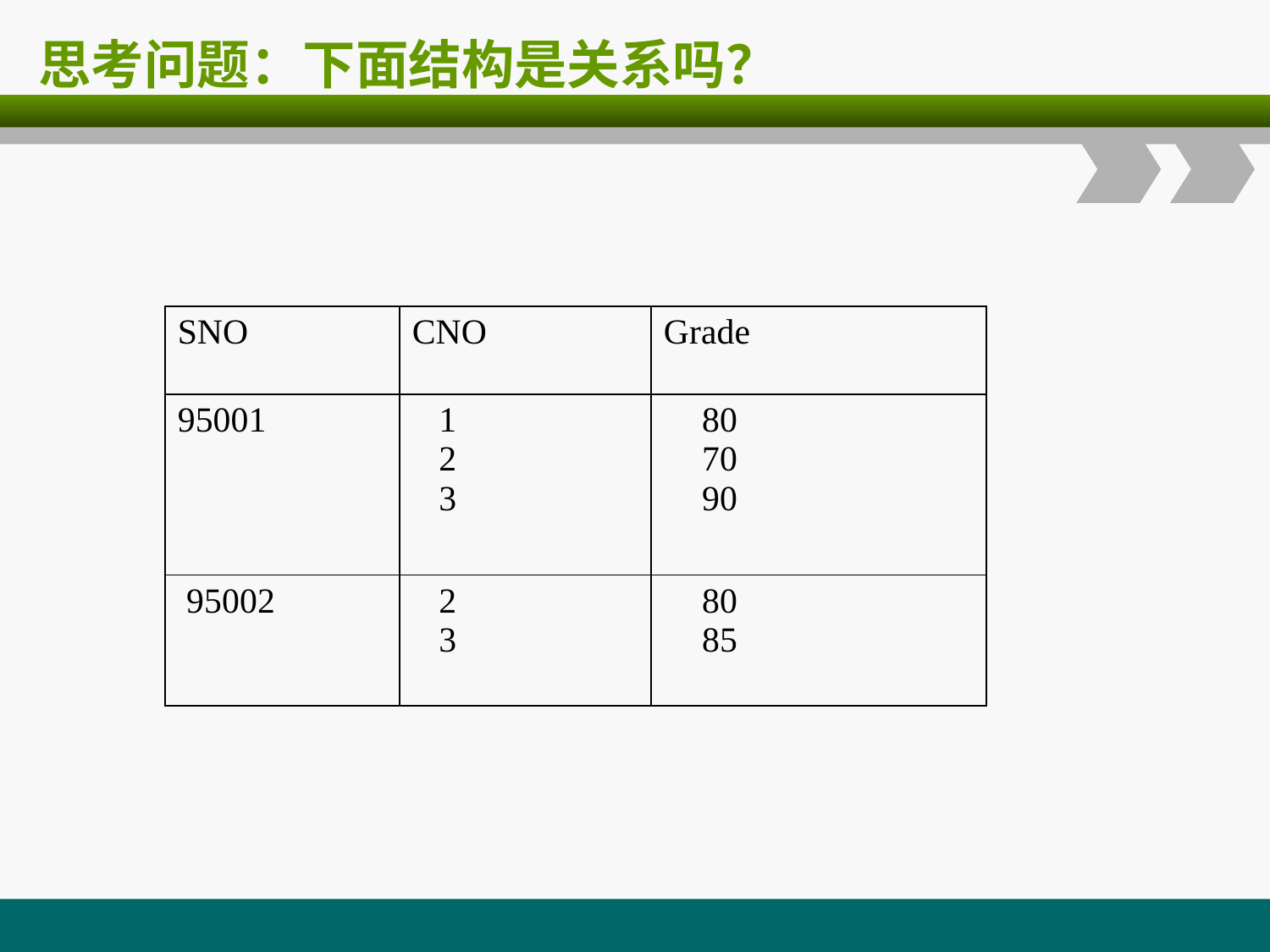

# 思考问题：下面结构是关系吗？
| SNO | CNO | Grade |
| --- | --- | --- |
| 95001 | 1 2 3 | 80 70 90 |
| 95002 | 2 3 | 80 85 |